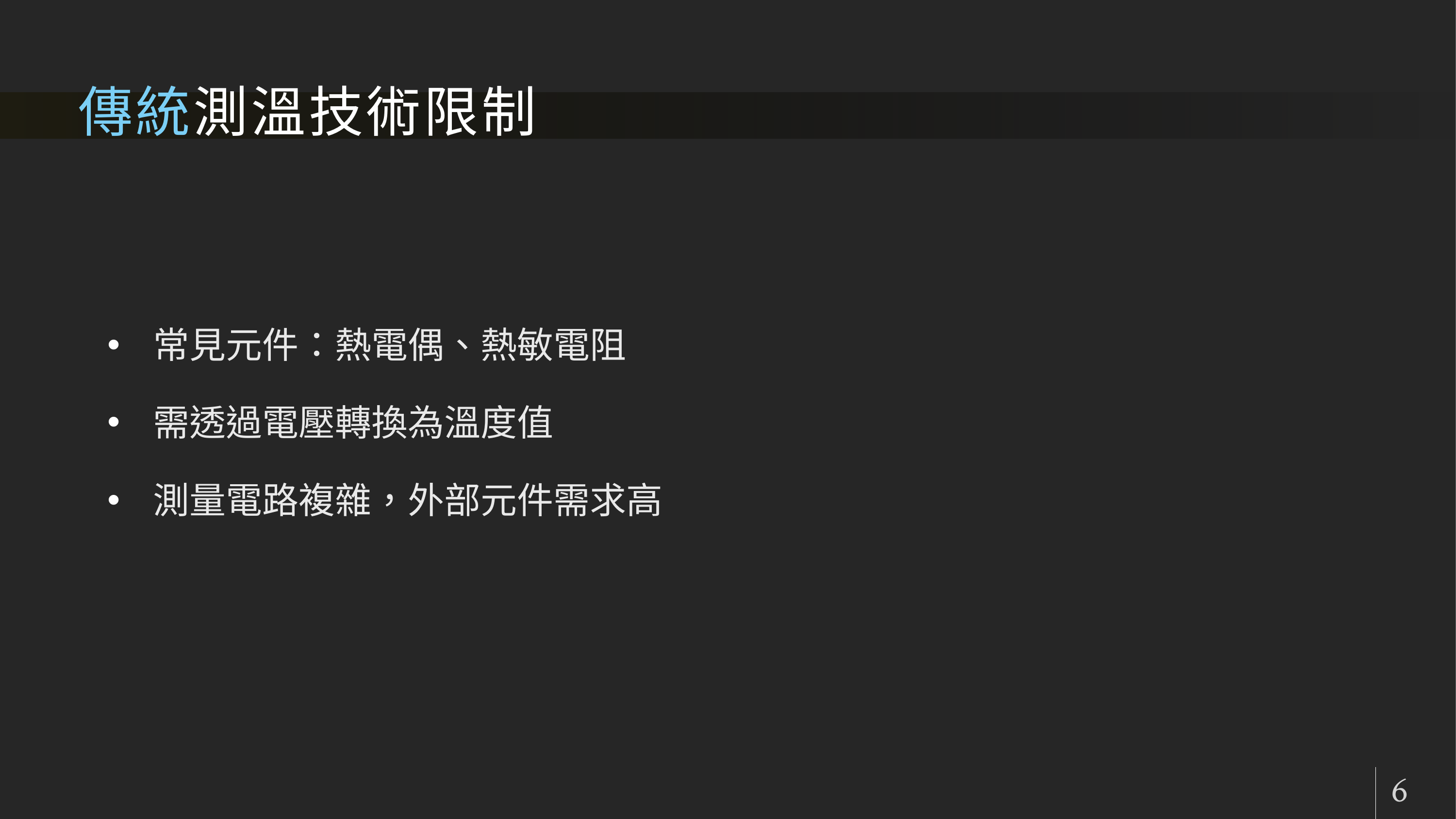

# 傳統測溫技術限制
常見元件：熱電偶、熱敏電阻
需透過電壓轉換為溫度值
測量電路複雜，外部元件需求高

6